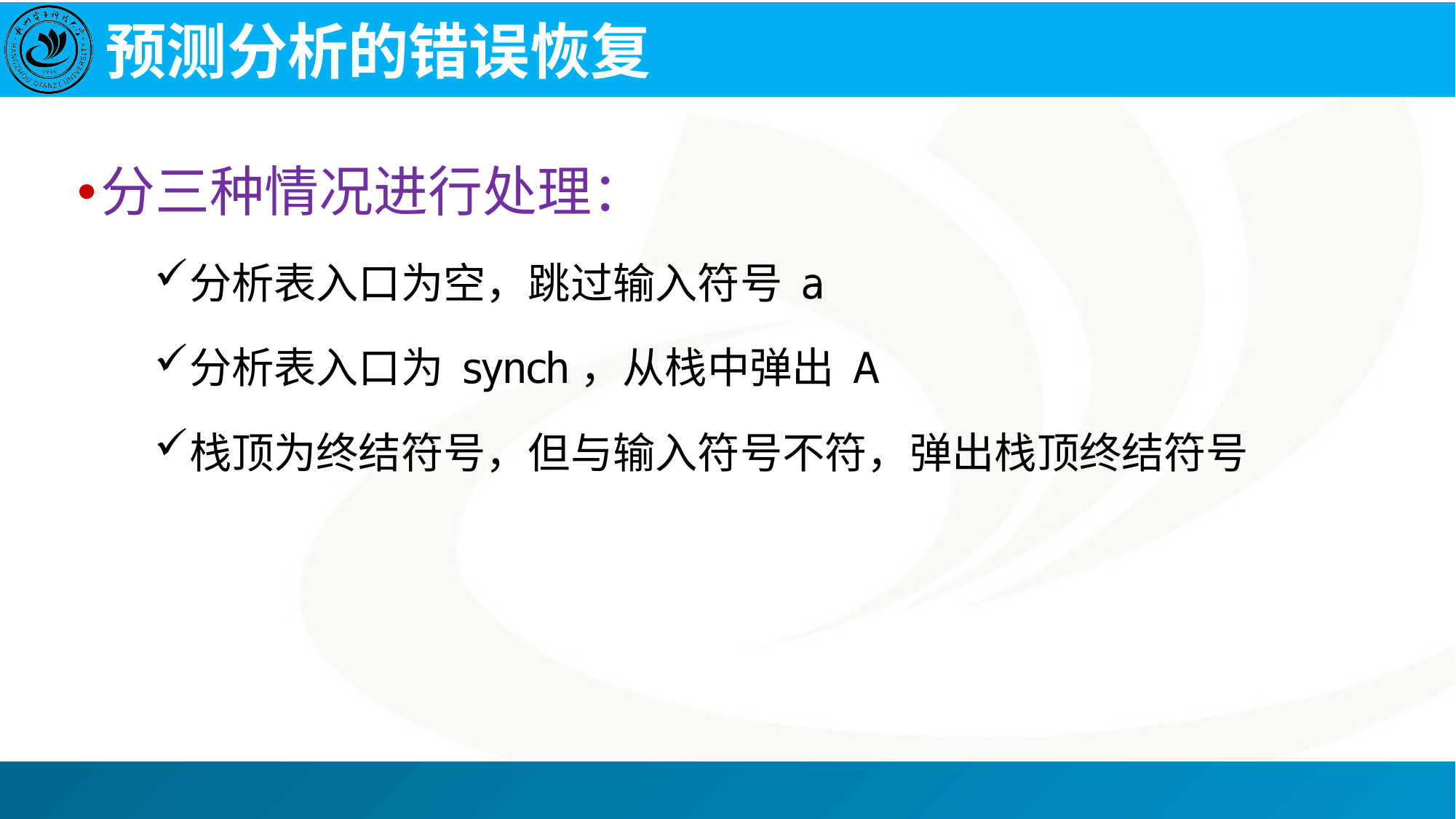

# 预测分析的错误恢复
分三种情况进行处理：
分析表入口为空，跳过输入符号 a
分析表入口为 synch，从栈中弹出 A
栈顶为终结符号，但与输入符号不符，弹出栈顶终结符号
82